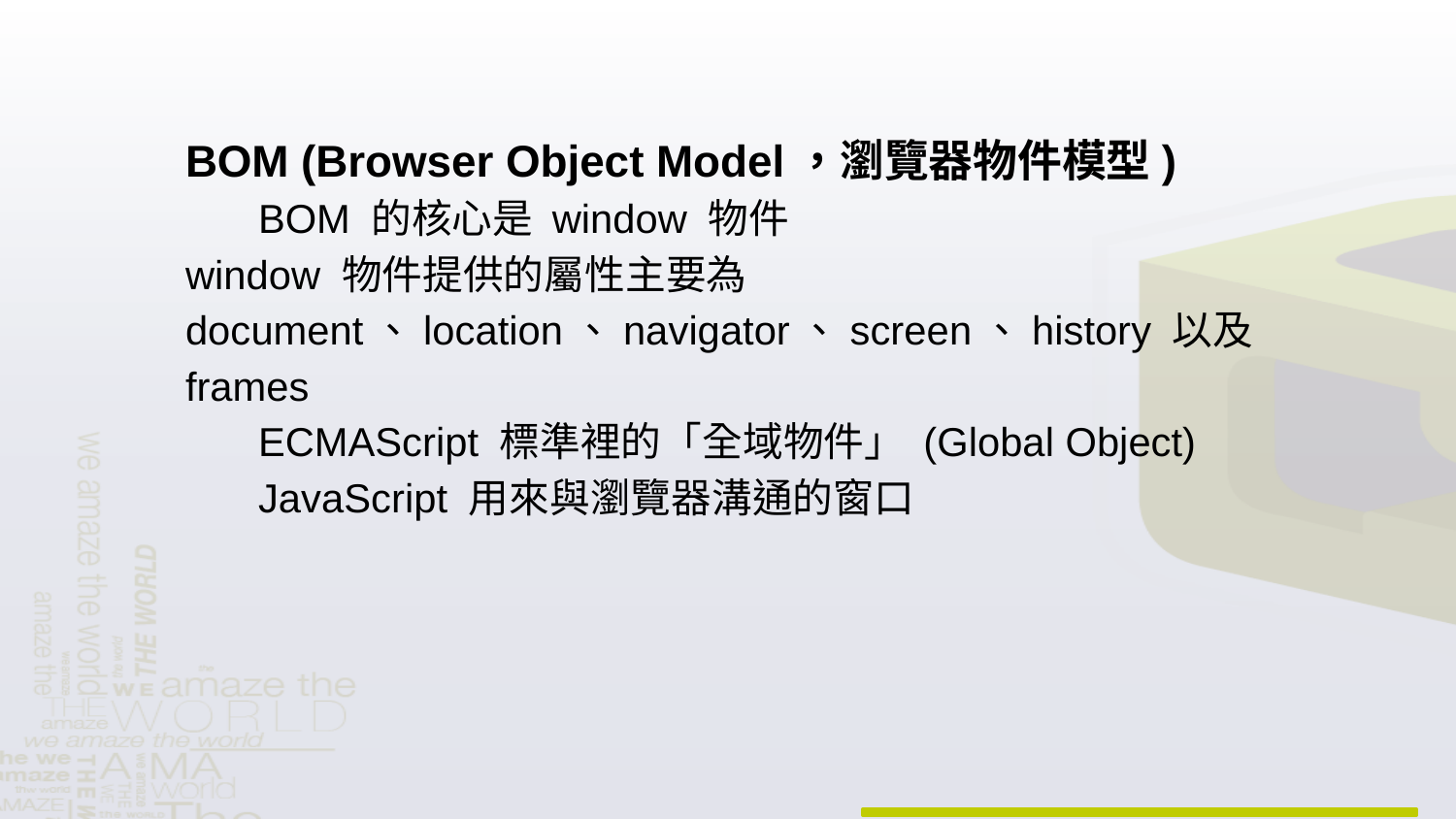

BOM (Browser Object Model，瀏覽器物件模型)
BOM 的核心是 window 物件
window 物件提供的屬性主要為document、location、navigator、screen、history 以及 frames
ECMAScript 標準裡的「全域物件」 (Global Object)
JavaScript 用來與瀏覽器溝通的窗口